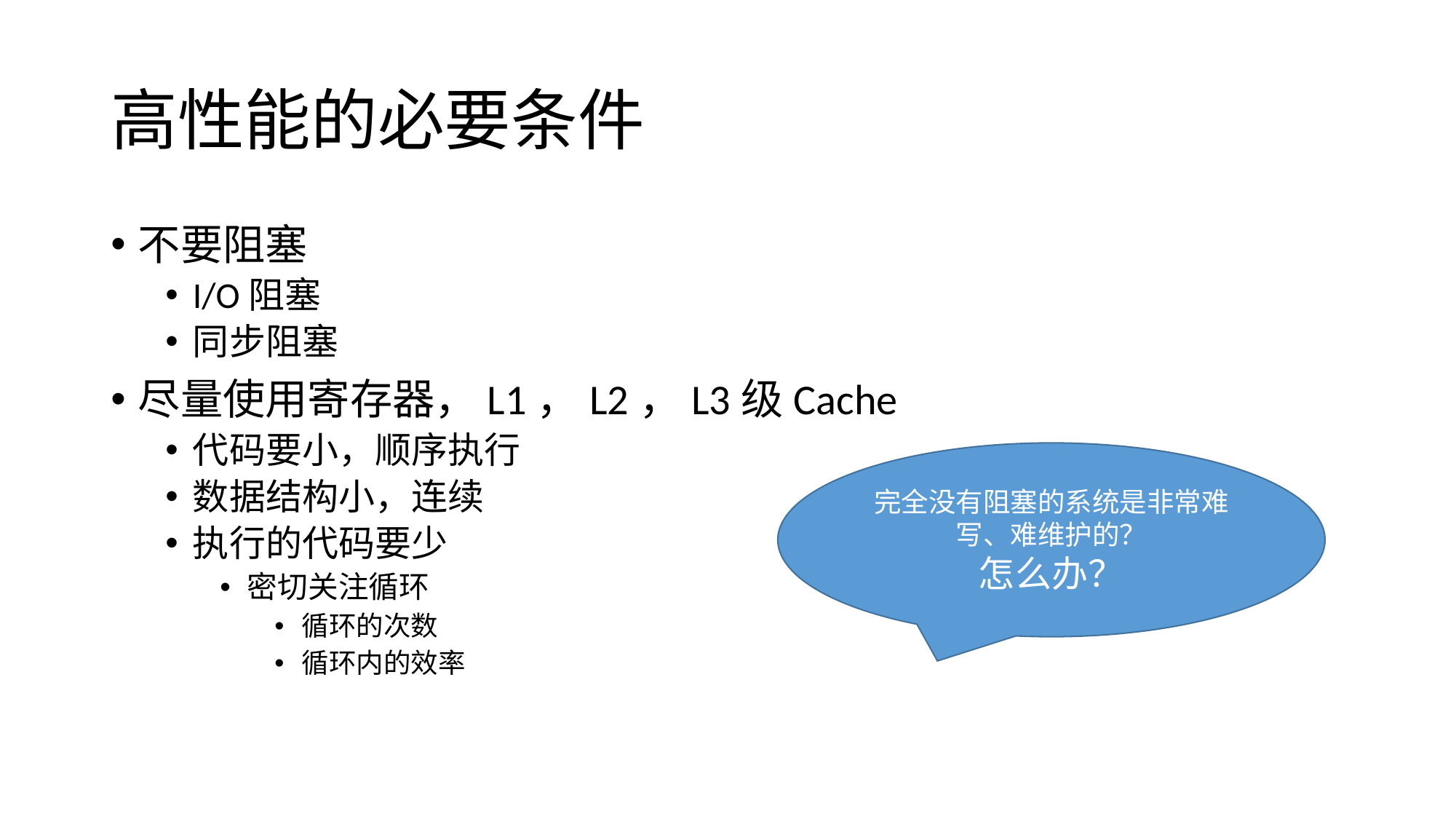

# 高性能的必要条件
不要阻塞
I/O阻塞
同步阻塞
尽量使用寄存器，L1，L2，L3级Cache
代码要小，顺序执行
数据结构小，连续
执行的代码要少
密切关注循环
循环的次数
循环内的效率

完全没有阻塞的系统是非常难写、难维护的？
怎么办？